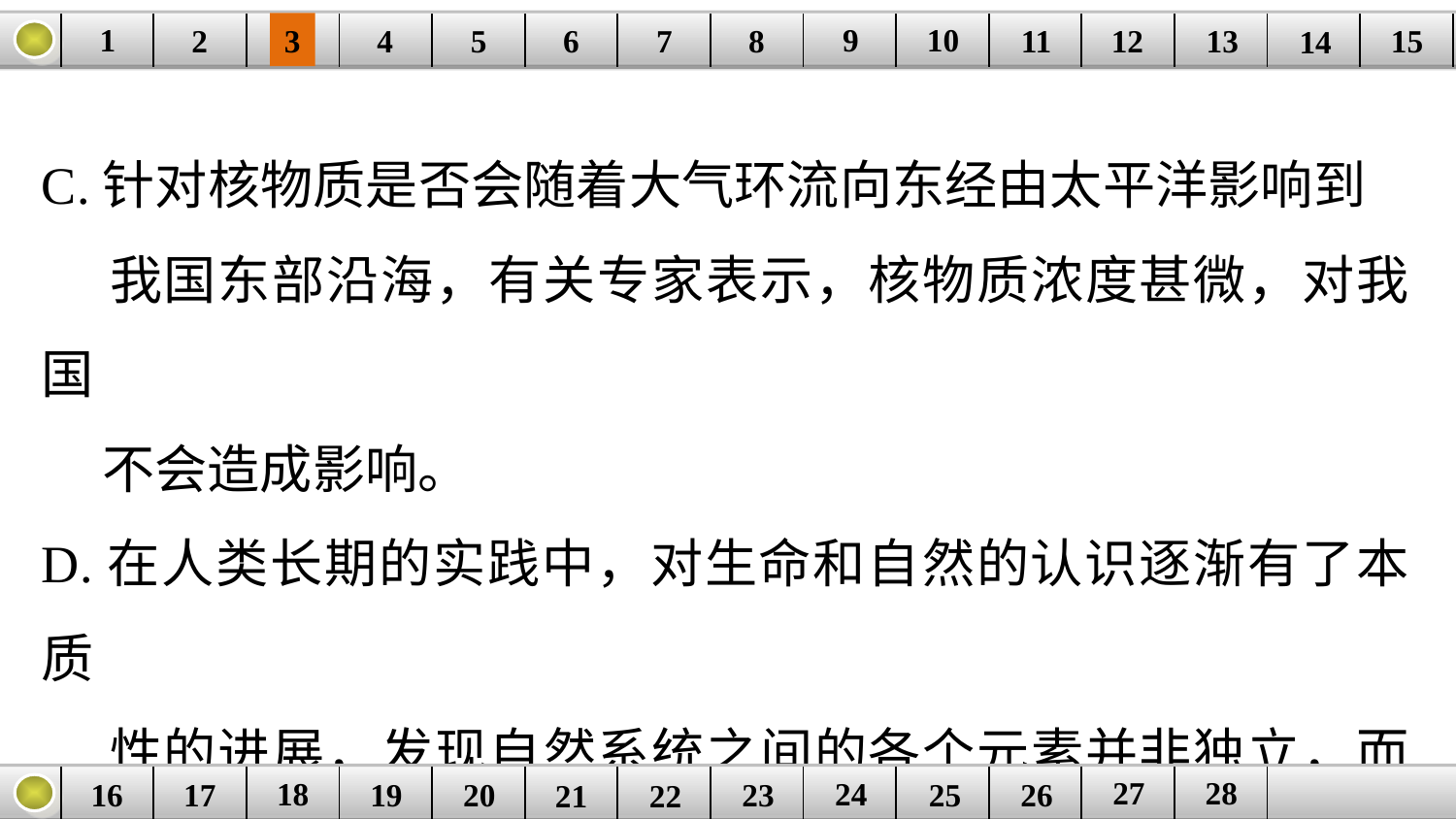

9
10
1
3
4
5
6
8
11
2
12
15
|  |  |  |  |  |  |  |  |  |  |  |  |  |  |  |
| --- | --- | --- | --- | --- | --- | --- | --- | --- | --- | --- | --- | --- | --- | --- |
7
13
14

C.针对核物质是否会随着大气环流向东经由太平洋影响到
    我国东部沿海，有关专家表示，核物质浓度甚微，对我国
    不会造成影响。
D.在人类长期的实践中，对生命和自然的认识逐渐有了本质
    性的进展，发现自然系统之间的各个元素并非独立，而是
    彼此环环相扣，人类仅是该复杂系统中的一个环节而已。

27
28
18
24
16
25
26
|  |  |  |  |  |  |  |  |  |  |  |  |  |
| --- | --- | --- | --- | --- | --- | --- | --- | --- | --- | --- | --- | --- |
23
17
19
20
21
22